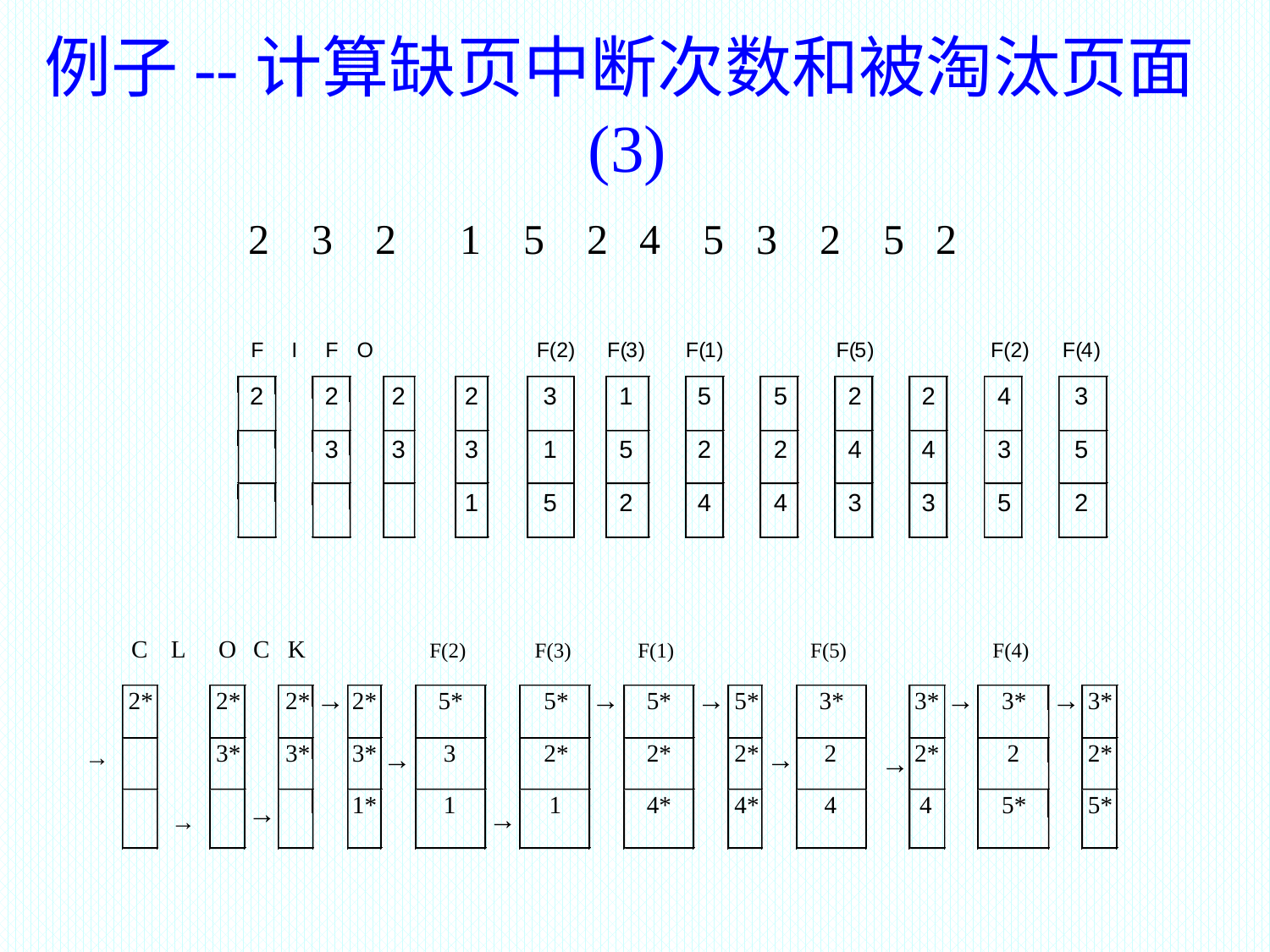

例子--计算缺页中断次数和被淘汰页面(3)
 2    3    2      1    5    2   4    5   3    2    5   2
F

F

F(2)

F
(
3
)

F
(
1
)

F
(
5
)

F(2)

F
(
4
)

2

2

2

2

3

1

5

5

2

2

4

3

I

O

1

5

2

4

4

3

3

5

2

3

3

3

1

5

2

2

4

4

3

5

F(3)

F(1)

F(5)

F(4)

2*

2*

2*

2*

5*

5*

5*

5*

3*

3*

3*

3*

C

L

O

C
K

F(2)

→
→
→
→
→

3*

3*

3*

3

2*

2*

2*

2

2*

2

2*

→

→
→
→

1*

1

1

4*

4*

4

4

5*

5*

→
→
→